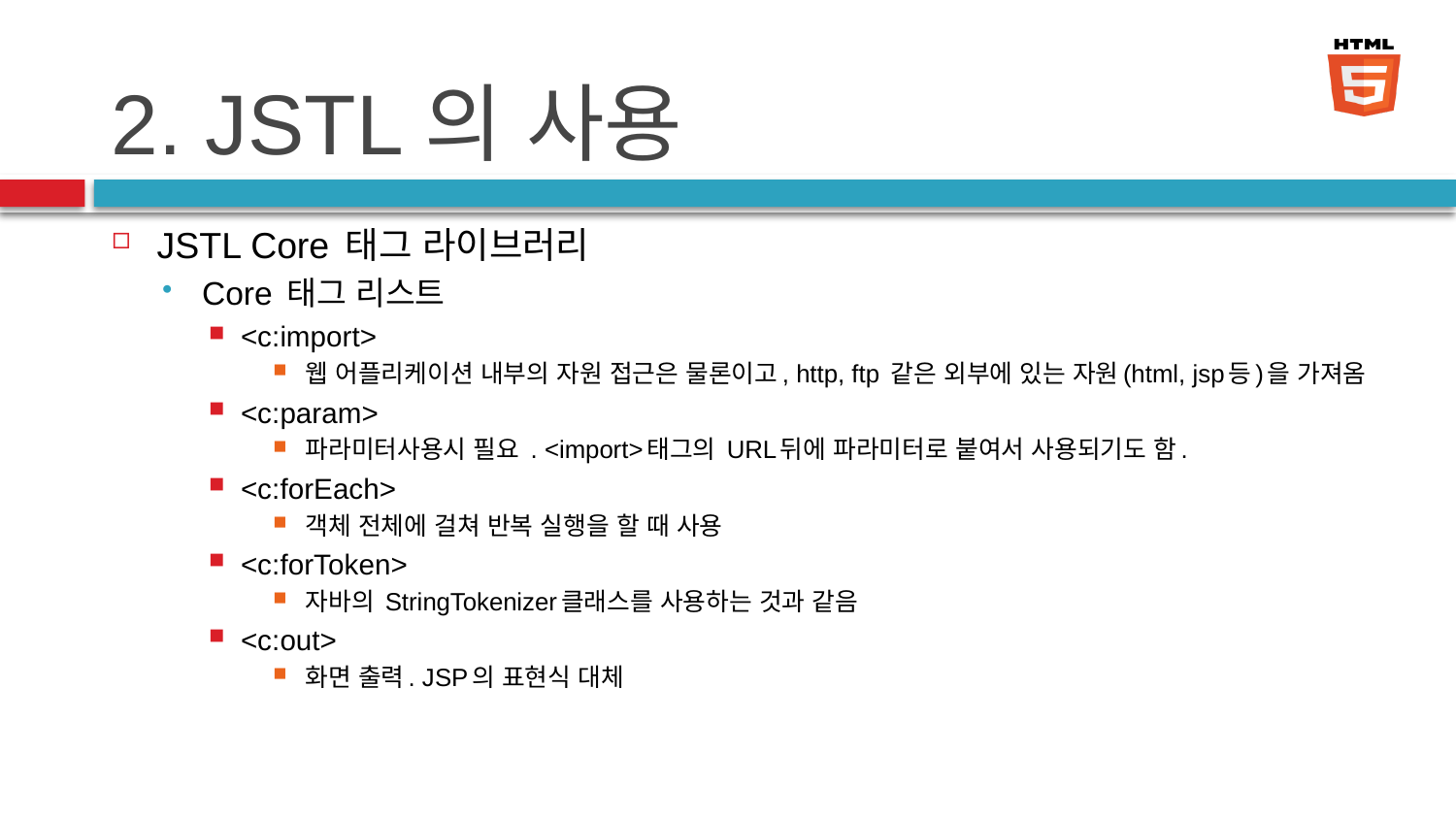

# 2. JSTL의 사용
JSTL Core 태그 라이브러리
Core 태그 리스트
<c:import>
웹 어플리케이션 내부의 자원 접근은 물론이고, http, ftp 같은 외부에 있는 자원(html, jsp등)을 가져옴
<c:param>
파라미터사용시 필요 . <import>태그의 URL뒤에 파라미터로 붙여서 사용되기도 함.
<c:forEach>
객체 전체에 걸쳐 반복 실행을 할 때 사용
<c:forToken>
자바의 StringTokenizer클래스를 사용하는 것과 같음
<c:out>
화면 출력. JSP의 표현식 대체